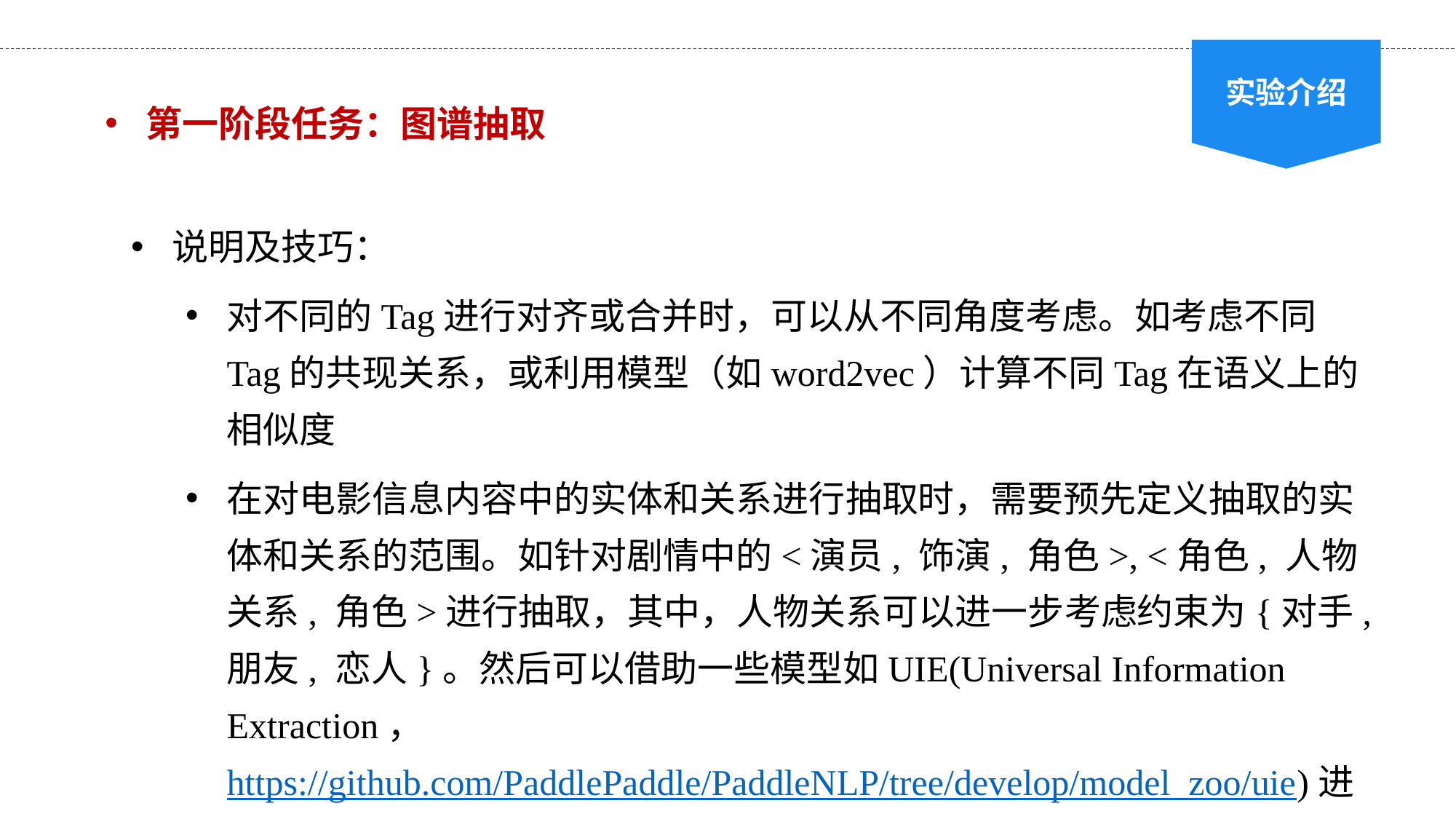

实验介绍
第一阶段任务：图谱抽取
说明及技巧：
对不同的Tag进行对齐或合并时，可以从不同角度考虑。如考虑不同Tag的共现关系，或利用模型（如word2vec）计算不同Tag在语义上的相似度
在对电影信息内容中的实体和关系进行抽取时，需要预先定义抽取的实体和关系的范围。如针对剧情中的<演员, 饰演, 角色>, <角色, 人物关系, 角色>进行抽取，其中，人物关系可以进一步考虑约束为{对手, 朋友, 恋人}。然后可以借助一些模型如UIE(Universal Information Extraction，https://github.com/PaddlePaddle/PaddleNLP/tree/develop/model_zoo/uie)进行抽取。或者设计合适的Prompt，利用大模型（文心一言、讯飞星火、ChatGPT）进行抽取